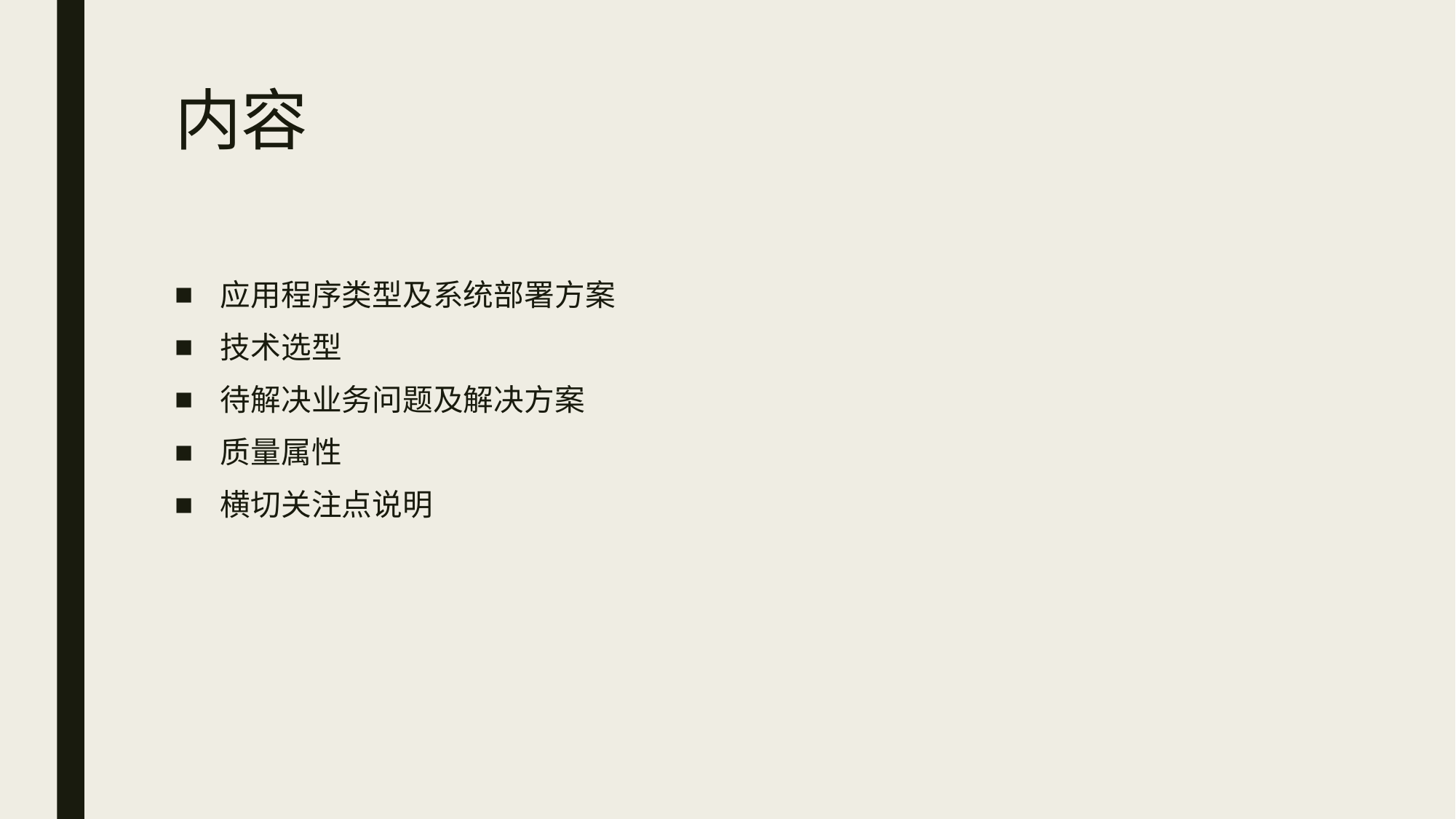

# 内容
应用程序类型及系统部署方案
技术选型
待解决业务问题及解决方案
质量属性
横切关注点说明